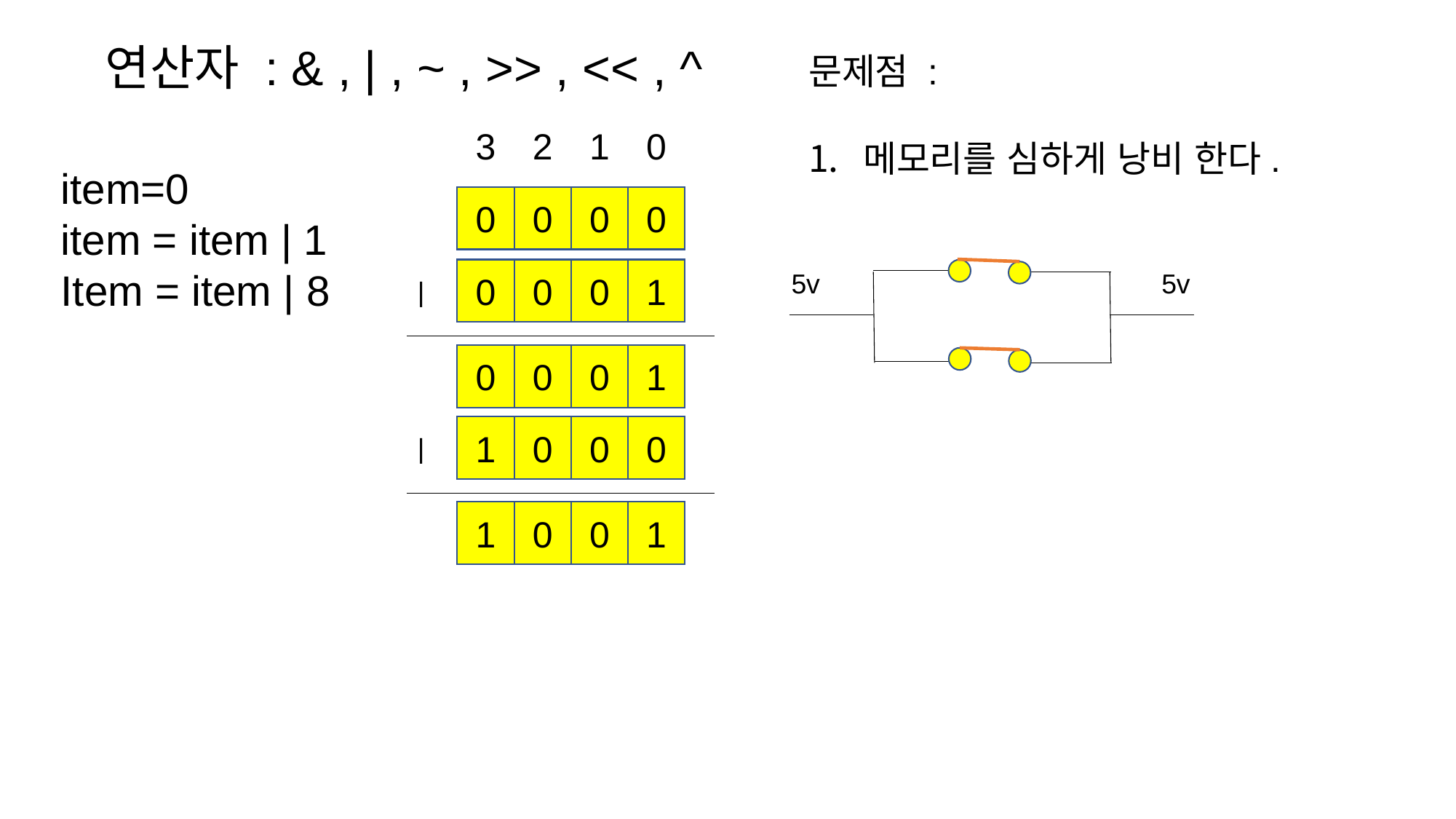

연산자 : & , | , ~ , >> , << , ^
문제점 :

메모리를 심하게 낭비 한다.
0
1
2
3
item=0
item = item | 1
Item = item | 8
0
0
0
0
1
0
0
0

5v

5v
|
1
0
0
0

0
0
0
1
|
1
0
0
1